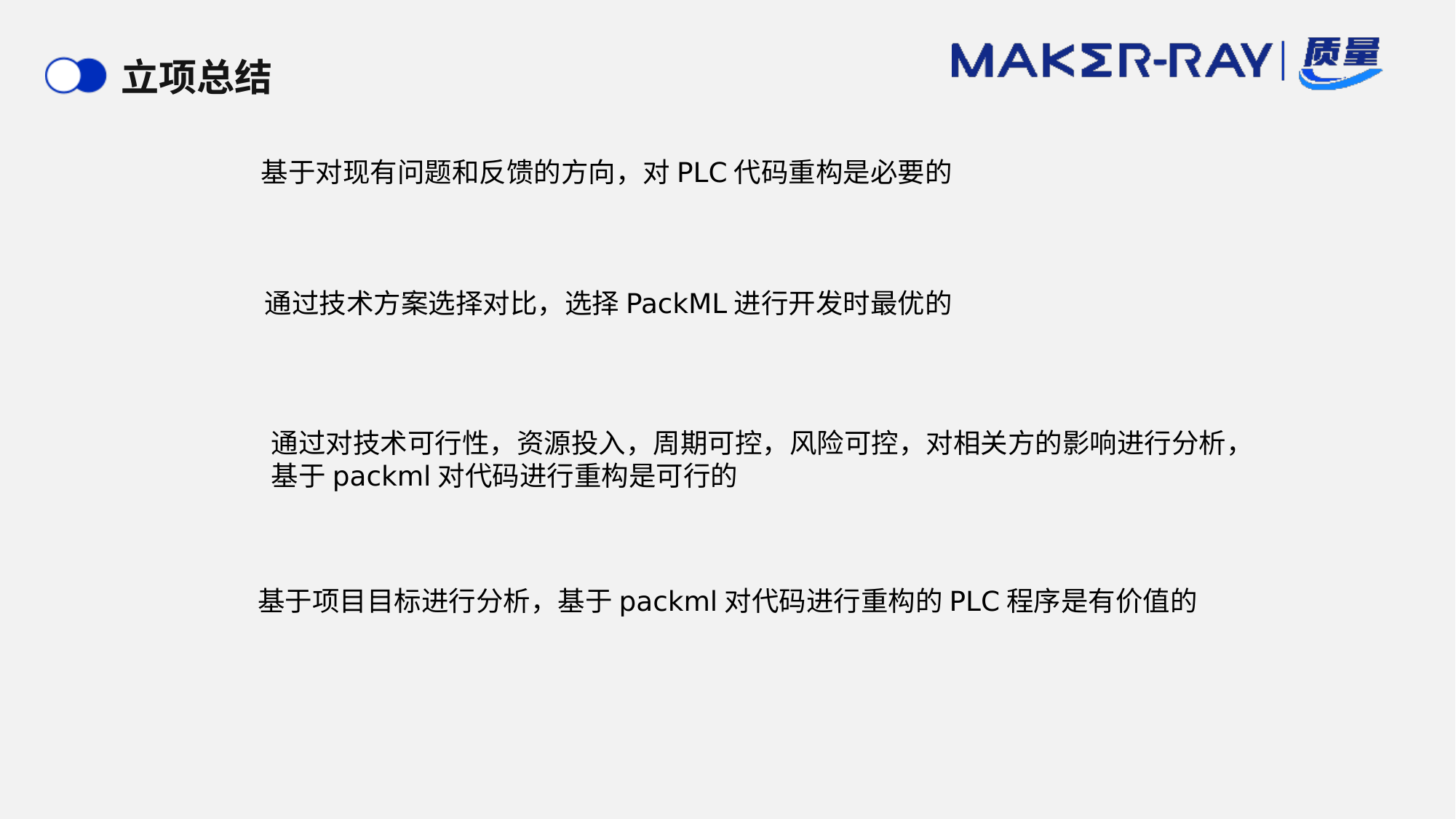

# 立项总结
基于对现有问题和反馈的方向，对PLC代码重构是必要的
通过技术方案选择对比，选择PackML进行开发时最优的
通过对技术可行性，资源投入，周期可控，风险可控，对相关方的影响进行分析，
基于packml对代码进行重构是可行的
基于项目目标进行分析，基于packml对代码进行重构的PLC程序是有价值的